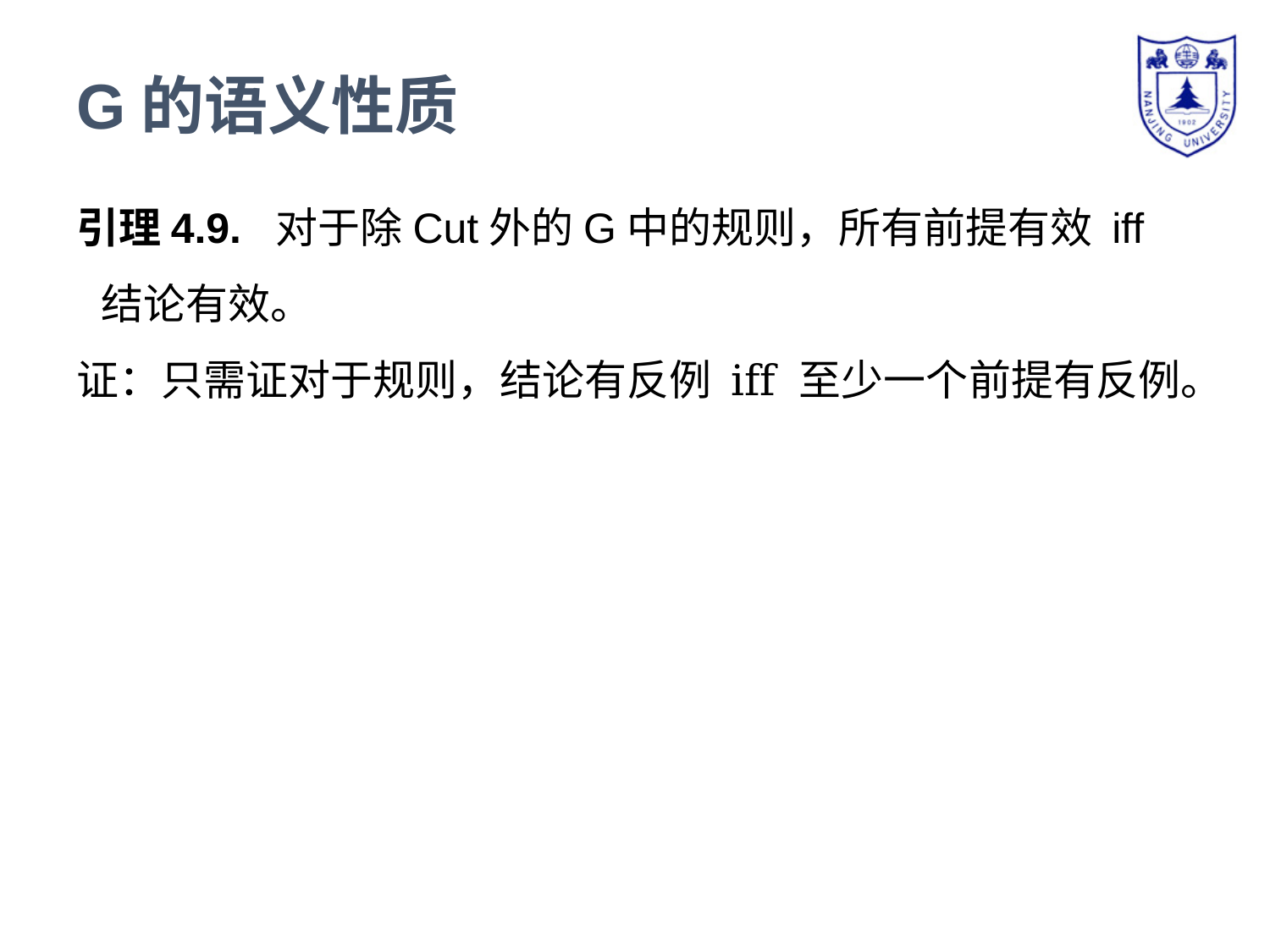

# G的语义性质
引理4.9.  对于除Cut外的G中的规则，所有前提有效 iff 结论有效。
证：只需证对于规则，结论有反例 iff 至少一个前提有反例。

43